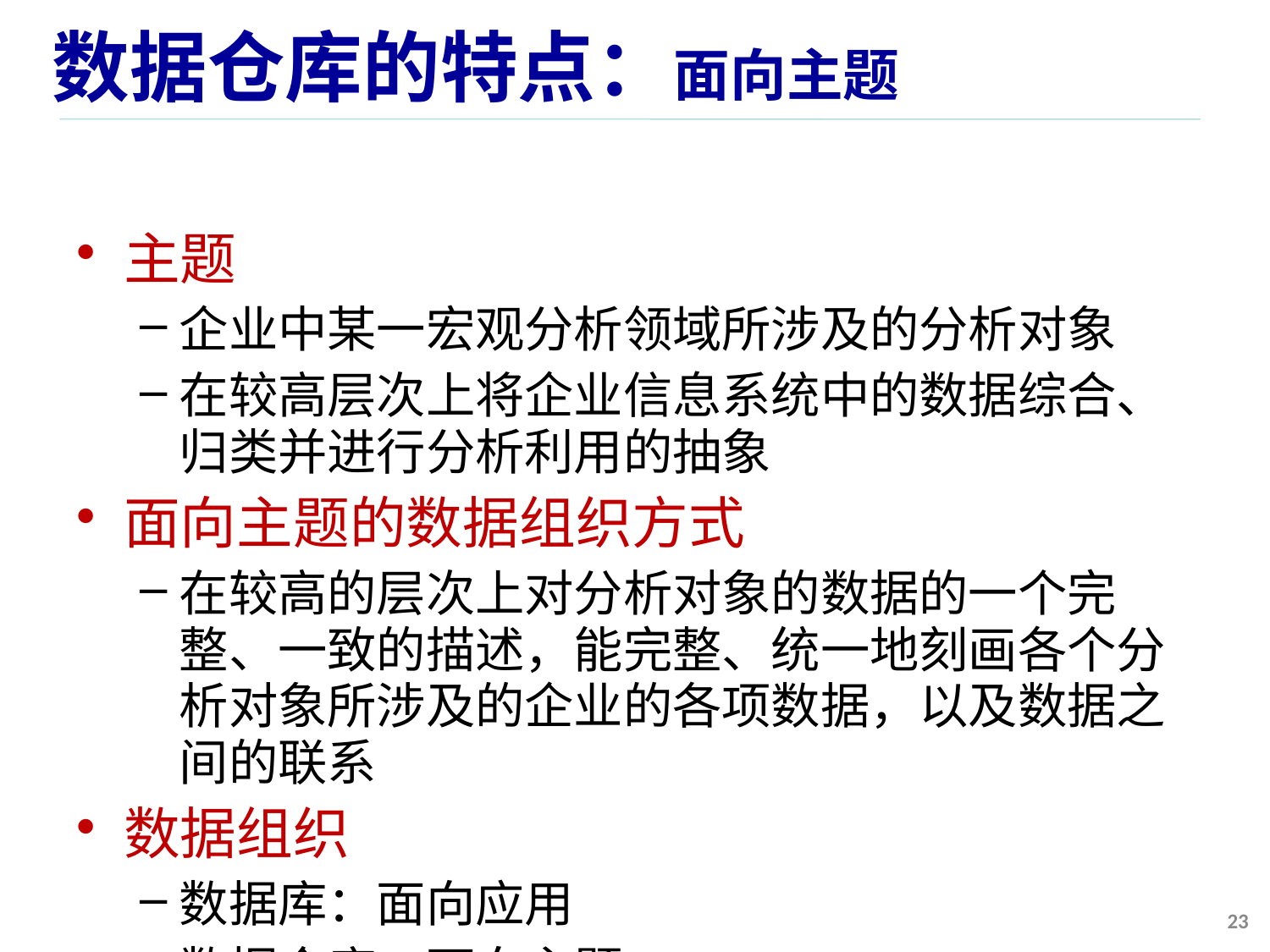

# 数据仓库的特点：面向主题
主题
企业中某一宏观分析领域所涉及的分析对象
在较高层次上将企业信息系统中的数据综合、归类并进行分析利用的抽象
面向主题的数据组织方式
在较高的层次上对分析对象的数据的一个完整、一致的描述，能完整、统一地刻画各个分析对象所涉及的企业的各项数据，以及数据之间的联系
数据组织
数据库：面向应用
数据仓库：面向主题
23